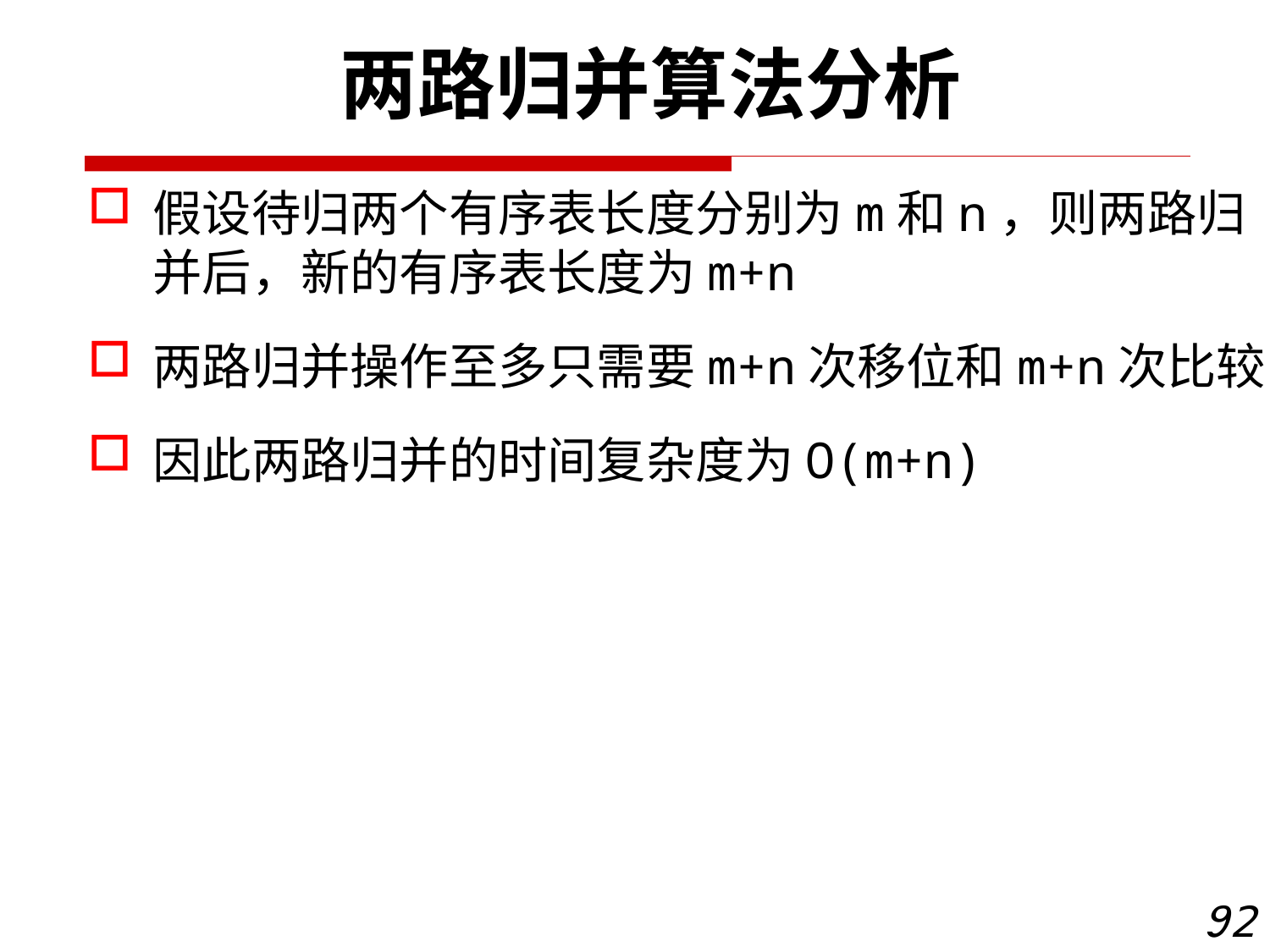

两路归并算法分析
假设待归两个有序表长度分别为m和n，则两路归并后，新的有序表长度为m+n
两路归并操作至多只需要m+n次移位和m+n次比较
因此两路归并的时间复杂度为O(m+n)
92